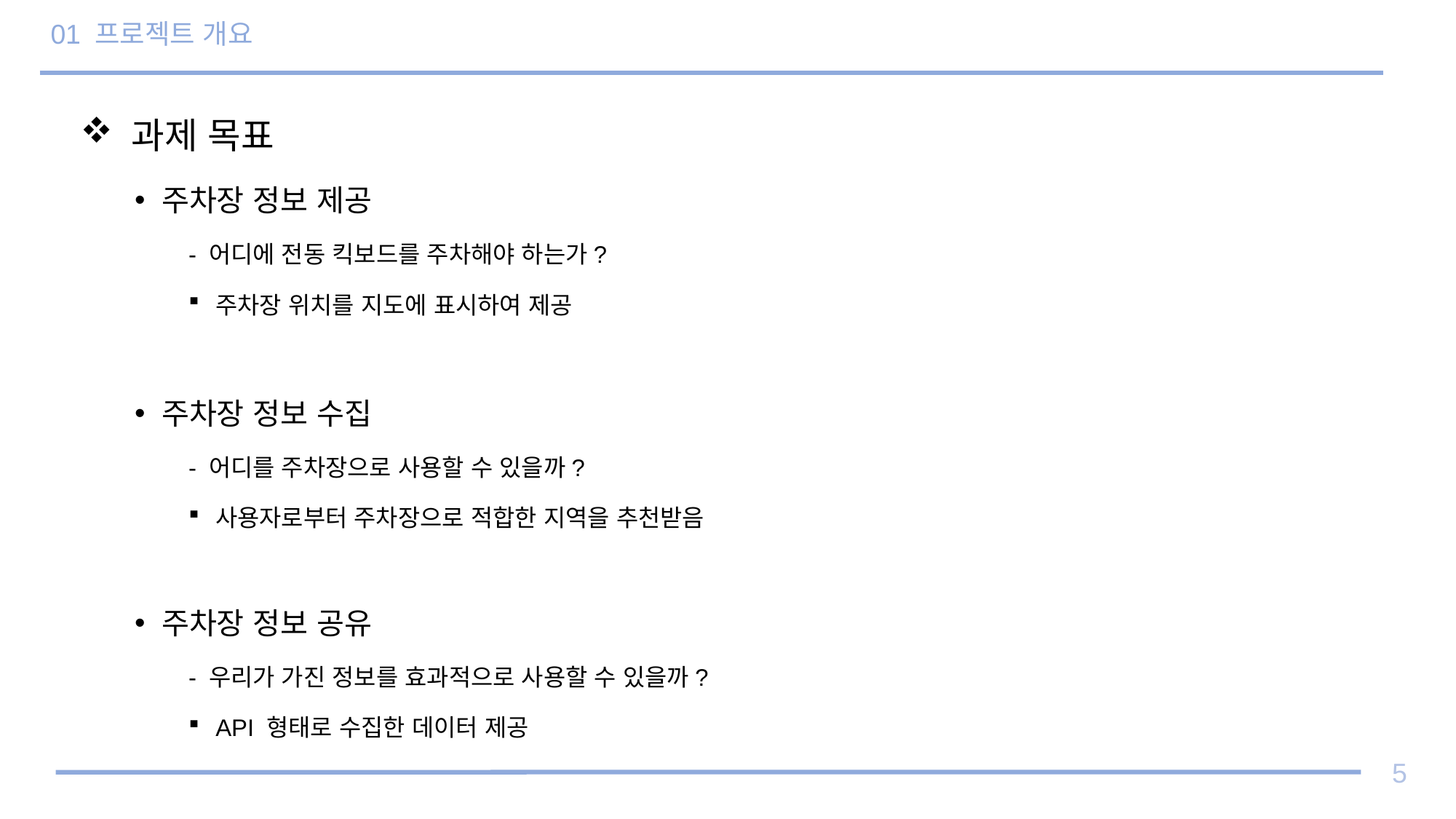

# 01 프로젝트 개요
 과제 목표
주차장 정보 제공
- 어디에 전동 킥보드를 주차해야 하는가?
주차장 위치를 지도에 표시하여 제공

주차장 정보 수집
- 어디를 주차장으로 사용할 수 있을까?
사용자로부터 주차장으로 적합한 지역을 추천받음

주차장 정보 공유
- 우리가 가진 정보를 효과적으로 사용할 수 있을까?
API 형태로 수집한 데이터 제공

5